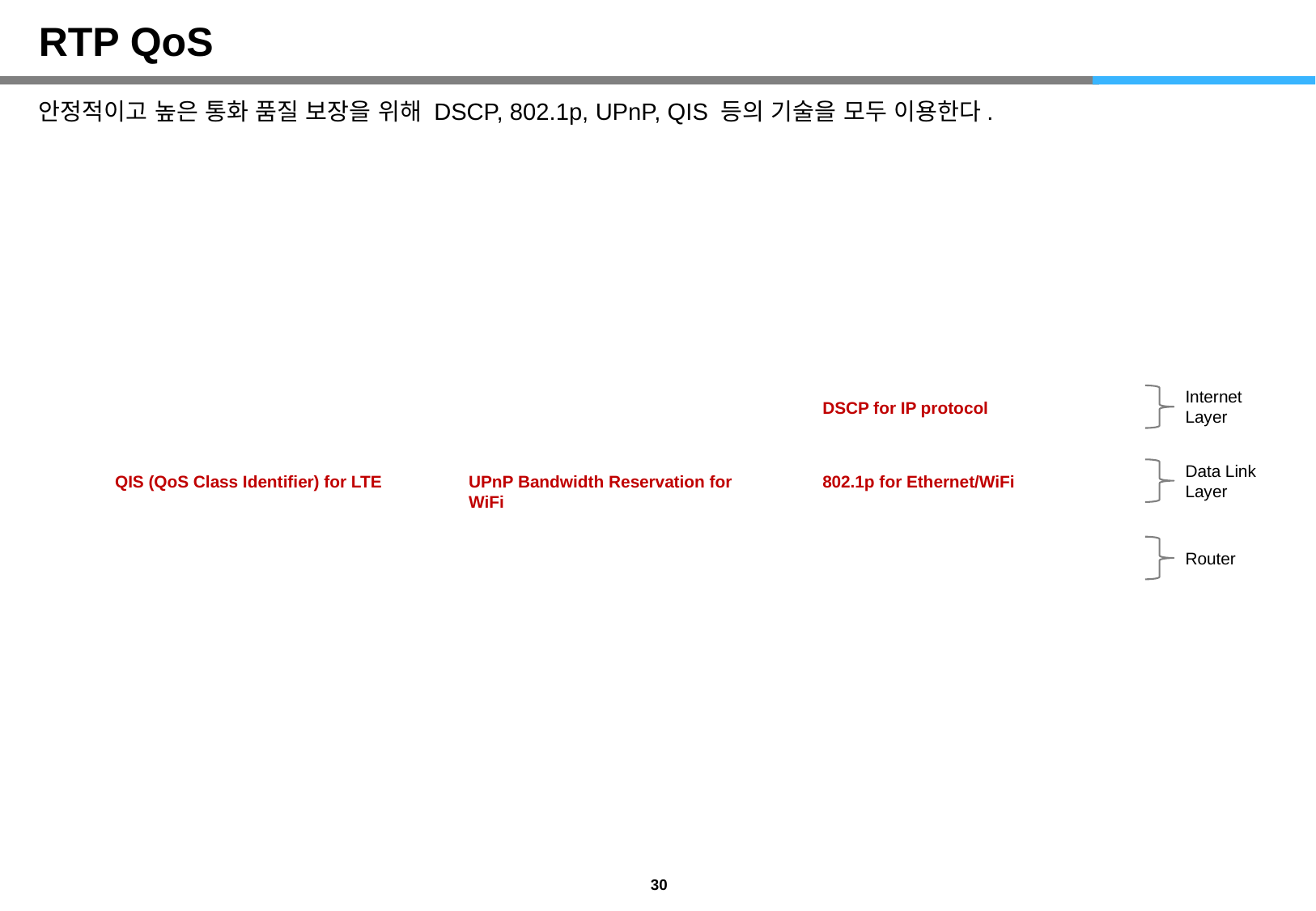

# RTP QoS
안정적이고 높은 통화 품질 보장을 위해 DSCP, 802.1p, UPnP, QIS 등의 기술을 모두 이용한다.
Internet
Layer

DSCP for IP protocol
Data Link
Layer

QIS (QoS Class Identifier) for LTE
UPnP Bandwidth Reservation for WiFi
802.1p for Ethernet/WiFi

Router